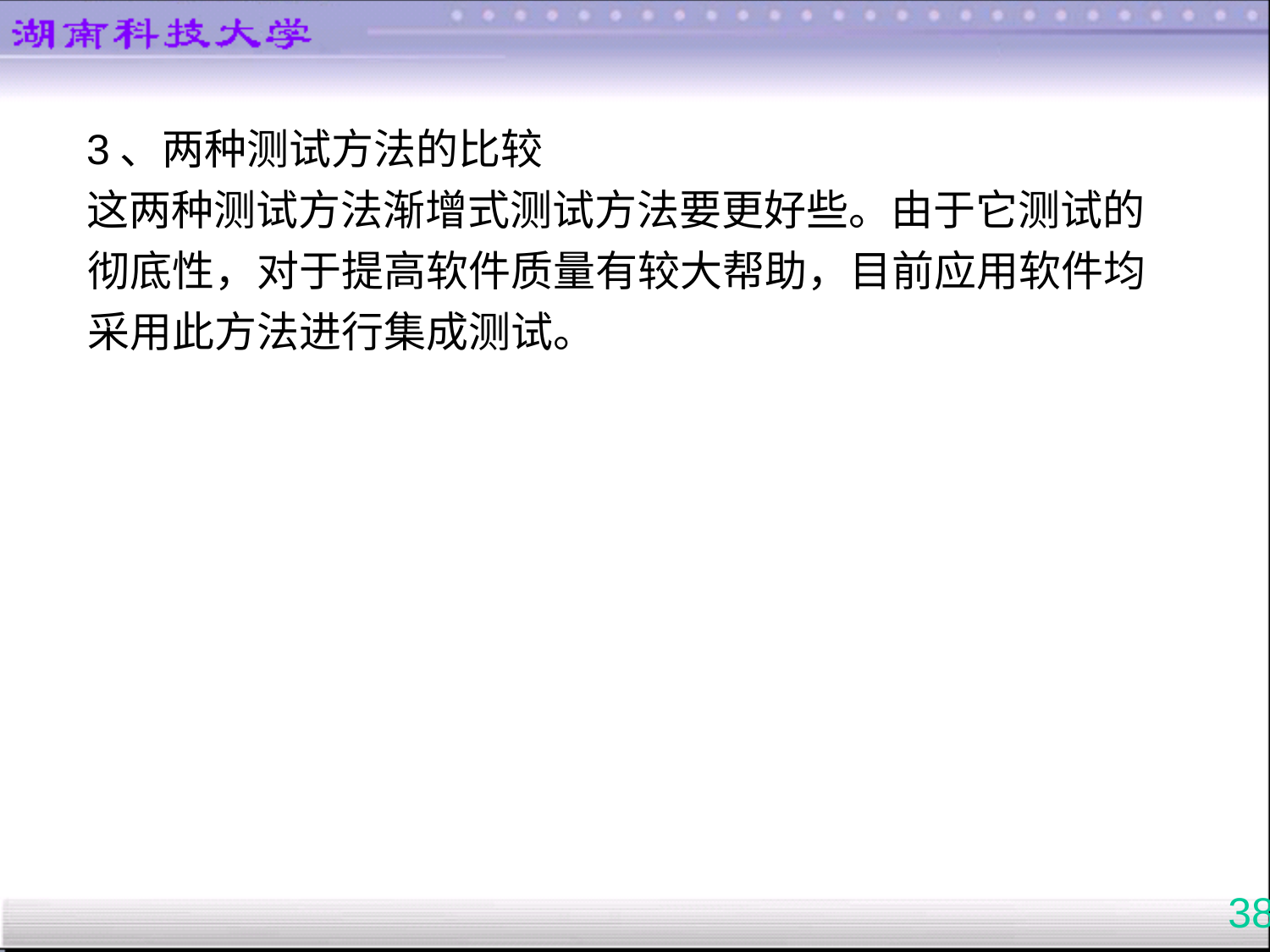

3、两种测试方法的比较
这两种测试方法渐增式测试方法要更好些。由于它测试的彻底性，对于提高软件质量有较大帮助，目前应用软件均采用此方法进行集成测试。
38